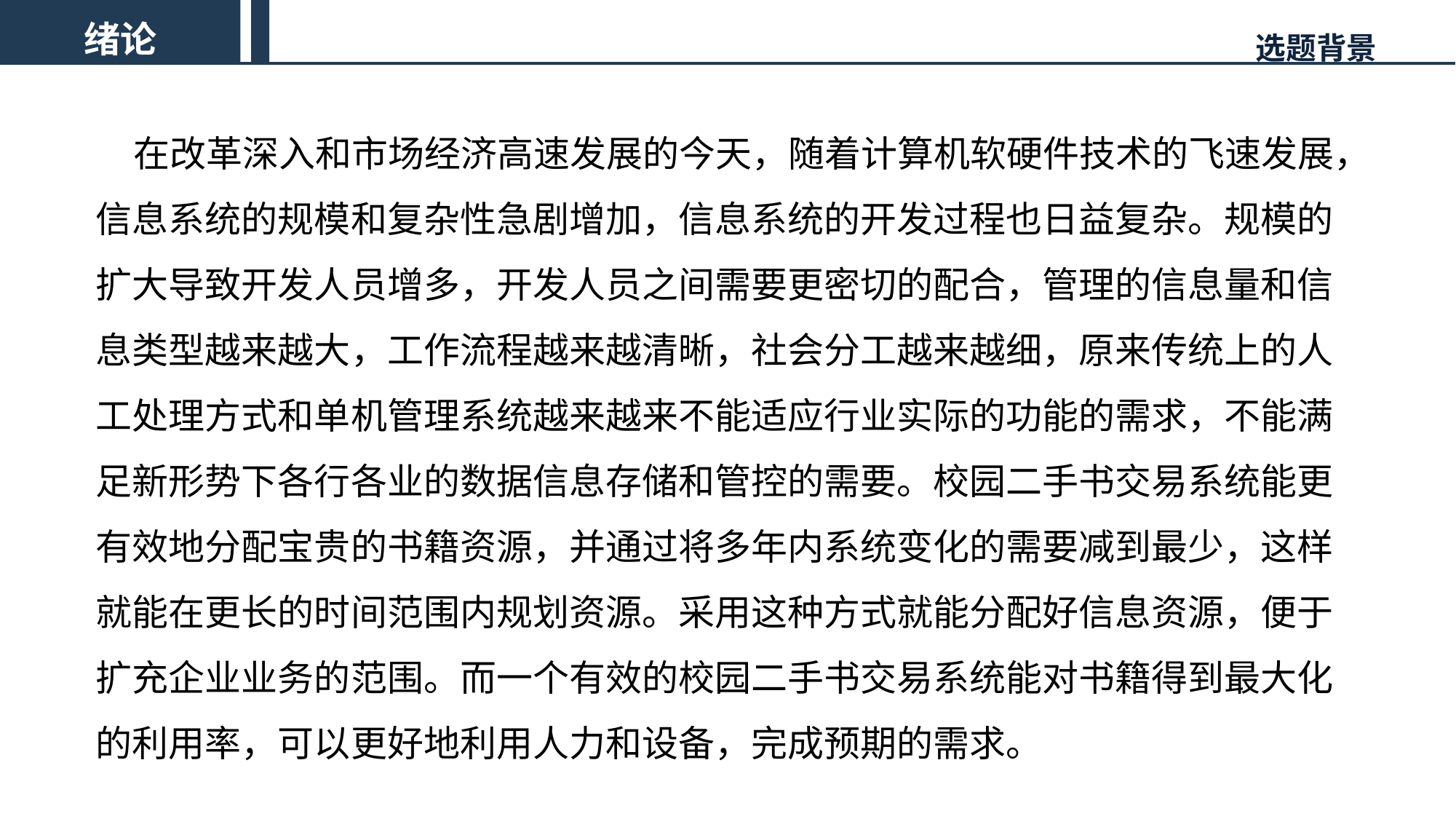

绪论

选题背景
     在改革深入和市场经济高速发展的今天，随着计算机软硬件技术的飞速发展，信息系统的规模和复杂性急剧增加，信息系统的开发过程也日益复杂。规模的扩大导致开发人员增多，开发人员之间需要更密切的配合，管理的信息量和信息类型越来越大，工作流程越来越清晰，社会分工越来越细，原来传统上的人工处理方式和单机管理系统越来越来不能适应行业实际的功能的需求，不能满足新形势下各行各业的数据信息存储和管控的需要。校园二手书交易系统能更有效地分配宝贵的书籍资源，并通过将多年内系统变化的需要减到最少，这样就能在更长的时间范围内规划资源。采用这种方式就能分配好信息资源，便于扩充企业业务的范围。而一个有效的校园二手书交易系统能对书籍得到最大化的利用率，可以更好地利用人力和设备，完成预期的需求。